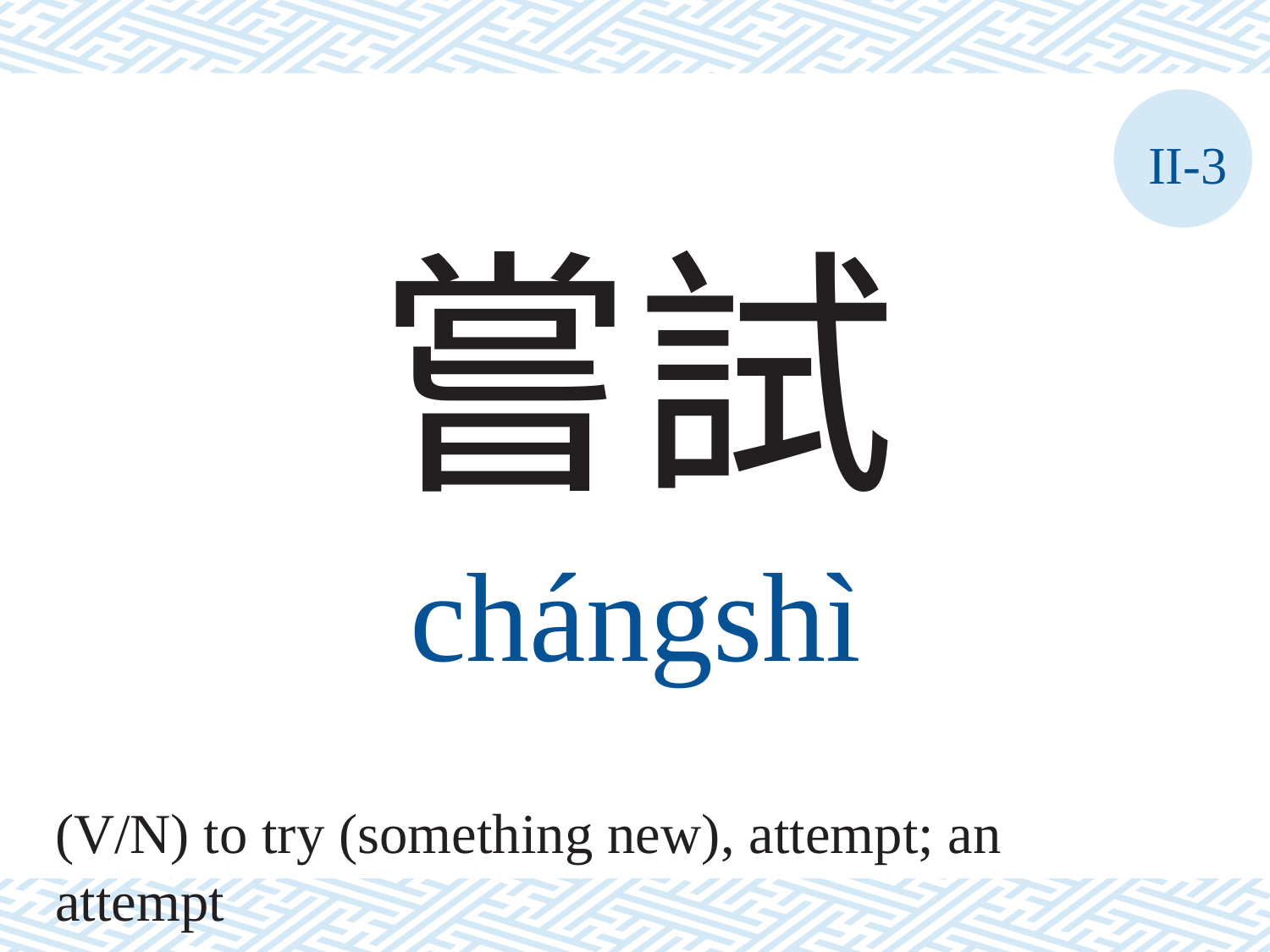

II-3
嘗試
chángshì
(V/N) to try (something new), attempt; an attempt